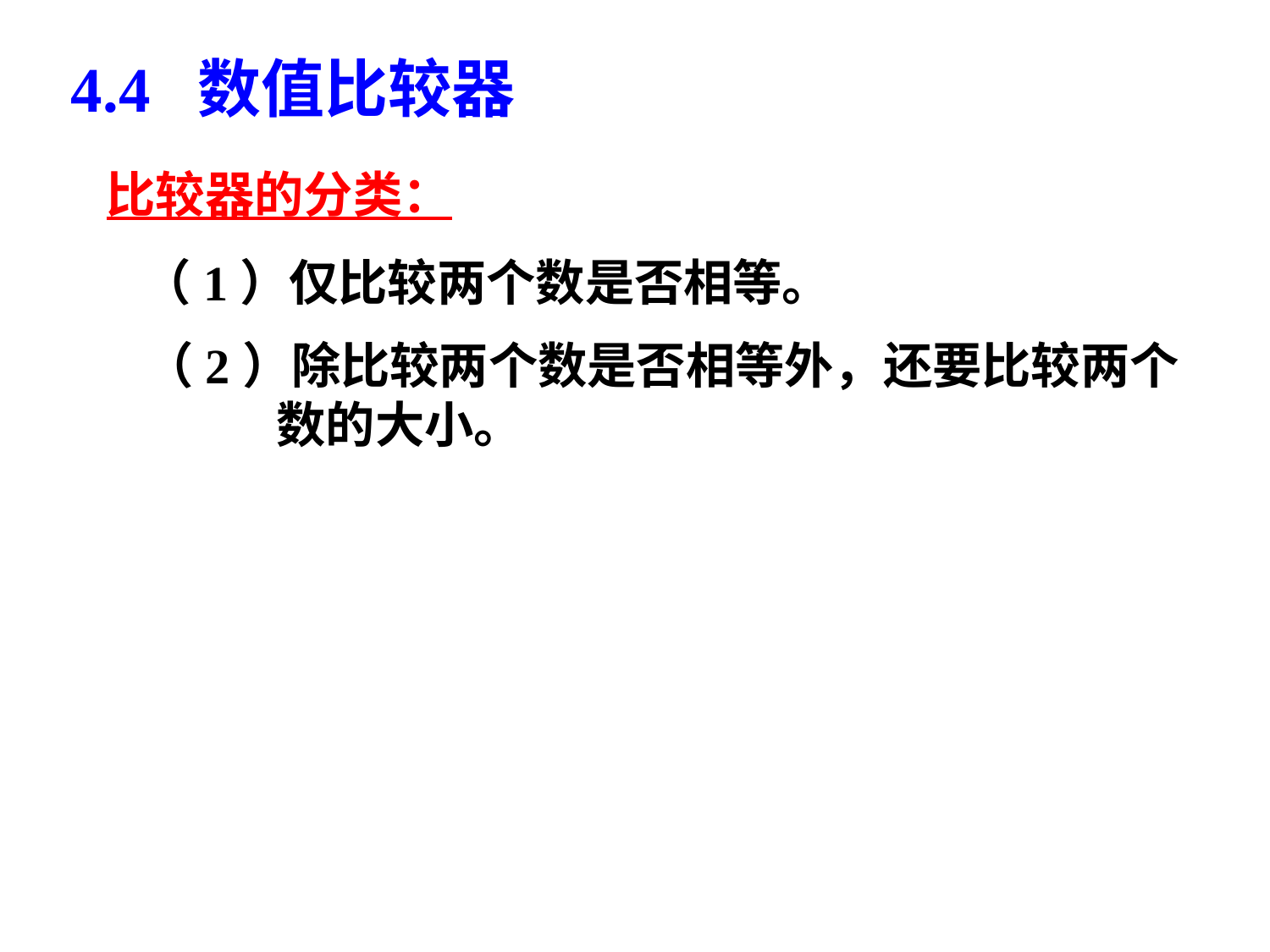

4.4  数值比较器
比较器的分类：
（1）仅比较两个数是否相等。
（2）除比较两个数是否相等外，还要比较两个数的大小。